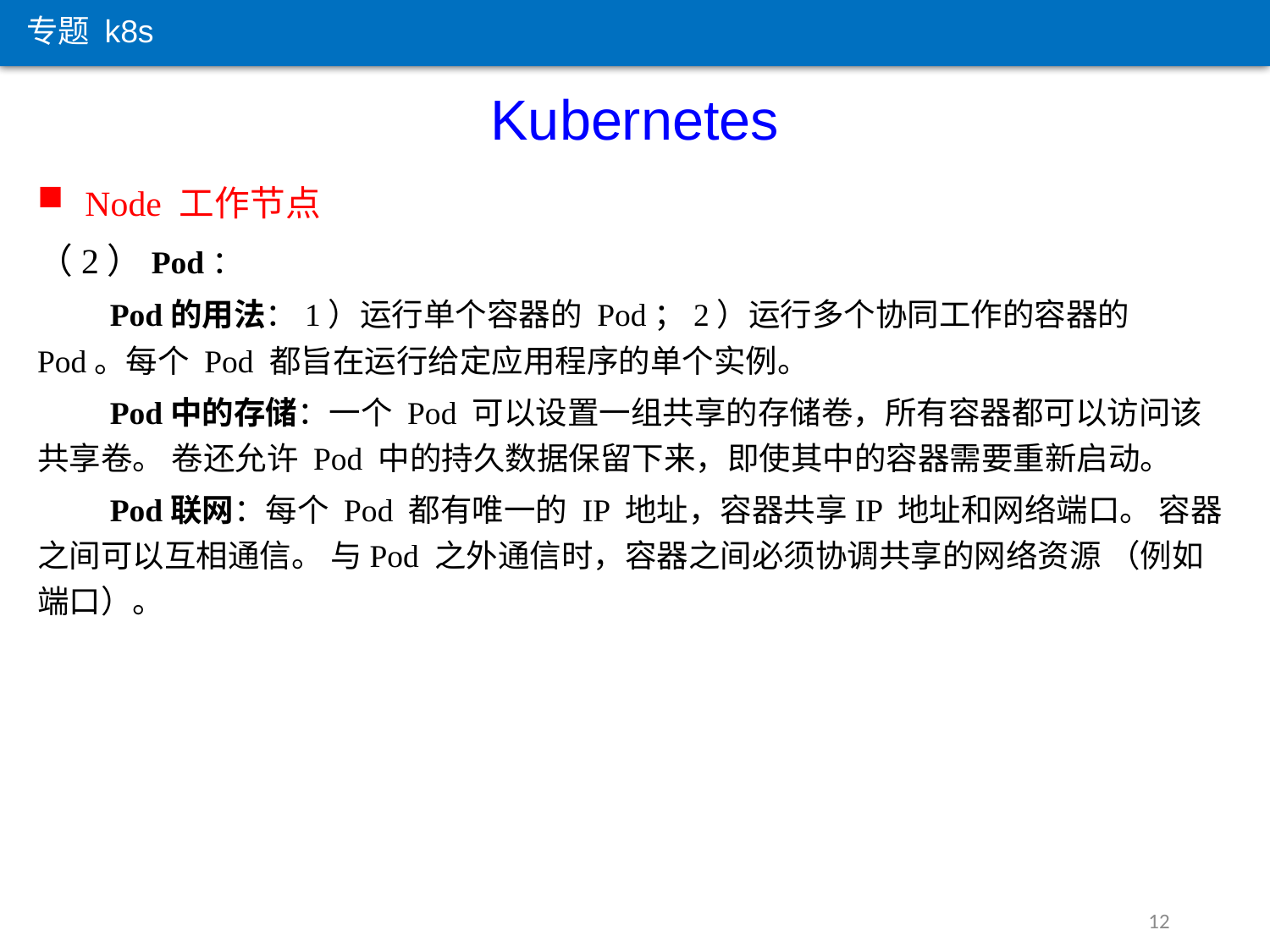

专题 k8s
Kubernetes
Node 工作节点
（2）Pod：
         Pod的用法：1）运行单个容器的 Pod；2）运行多个协同工作的容器的 Pod。每个 Pod 都旨在运行给定应用程序的单个实例。
         Pod中的存储：一个 Pod 可以设置一组共享的存储卷，所有容器都可以访问该共享卷。 卷还允许 Pod 中的持久数据保留下来，即使其中的容器需要重新启动。
         Pod联网：每个 Pod 都有唯一的 IP 地址，容器共享IP 地址和网络端口。 容器之间可以互相通信。 与Pod 之外通信时，容器之间必须协调共享的网络资源 （例如端口）。

12